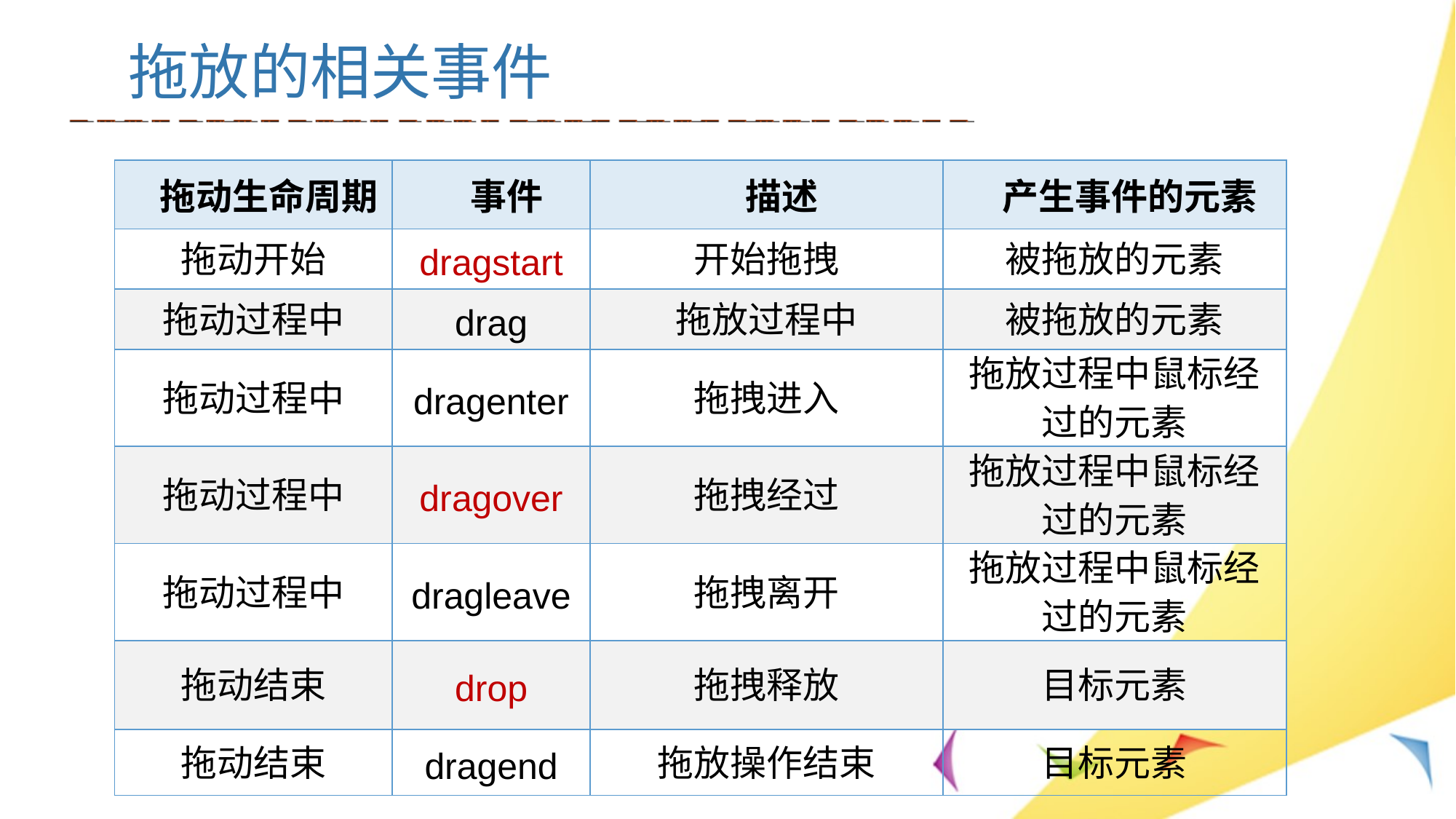

拖放的相关事件
| 拖动生命周期 | 事件 | 描述 | 产生事件的元素 |
| --- | --- | --- | --- |
| 拖动开始 | dragstart | 开始拖拽 | 被拖放的元素 |
| 拖动过程中 | drag | 拖放过程中 | 被拖放的元素 |
| 拖动过程中 | dragenter | 拖拽进入 | 拖放过程中鼠标经过的元素 |
| 拖动过程中 | dragover | 拖拽经过 | 拖放过程中鼠标经过的元素 |
| 拖动过程中 | dragleave | 拖拽离开 | 拖放过程中鼠标经过的元素 |
| 拖动结束 | drop | 拖拽释放 | 目标元素 |
| 拖动结束 | dragend | 拖放操作结束 | 目标元素 |